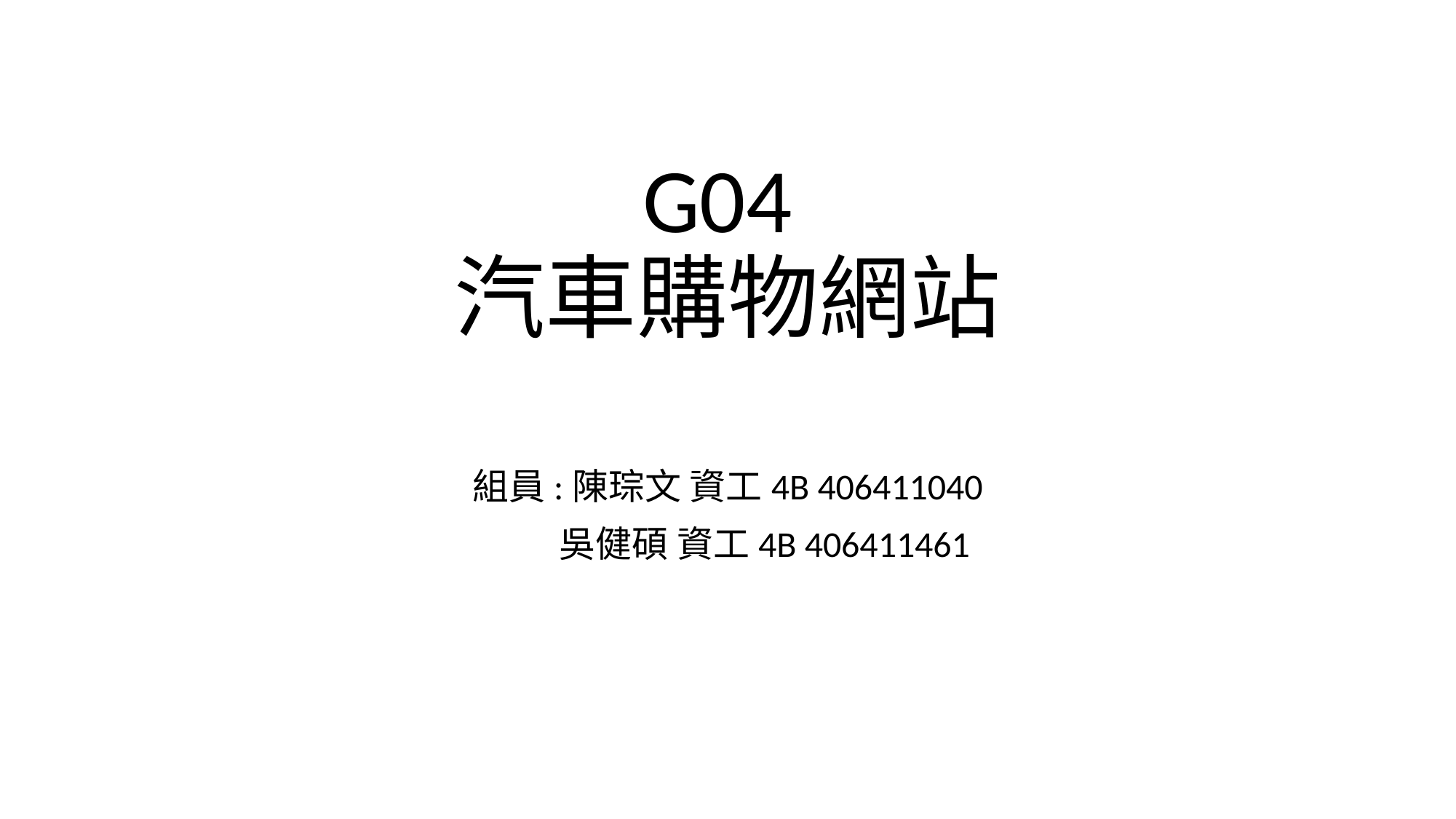

# G04 汽車購物網站
組員:陳琮文 資工4B 406411040
        吳健碩 資工4B 406411461